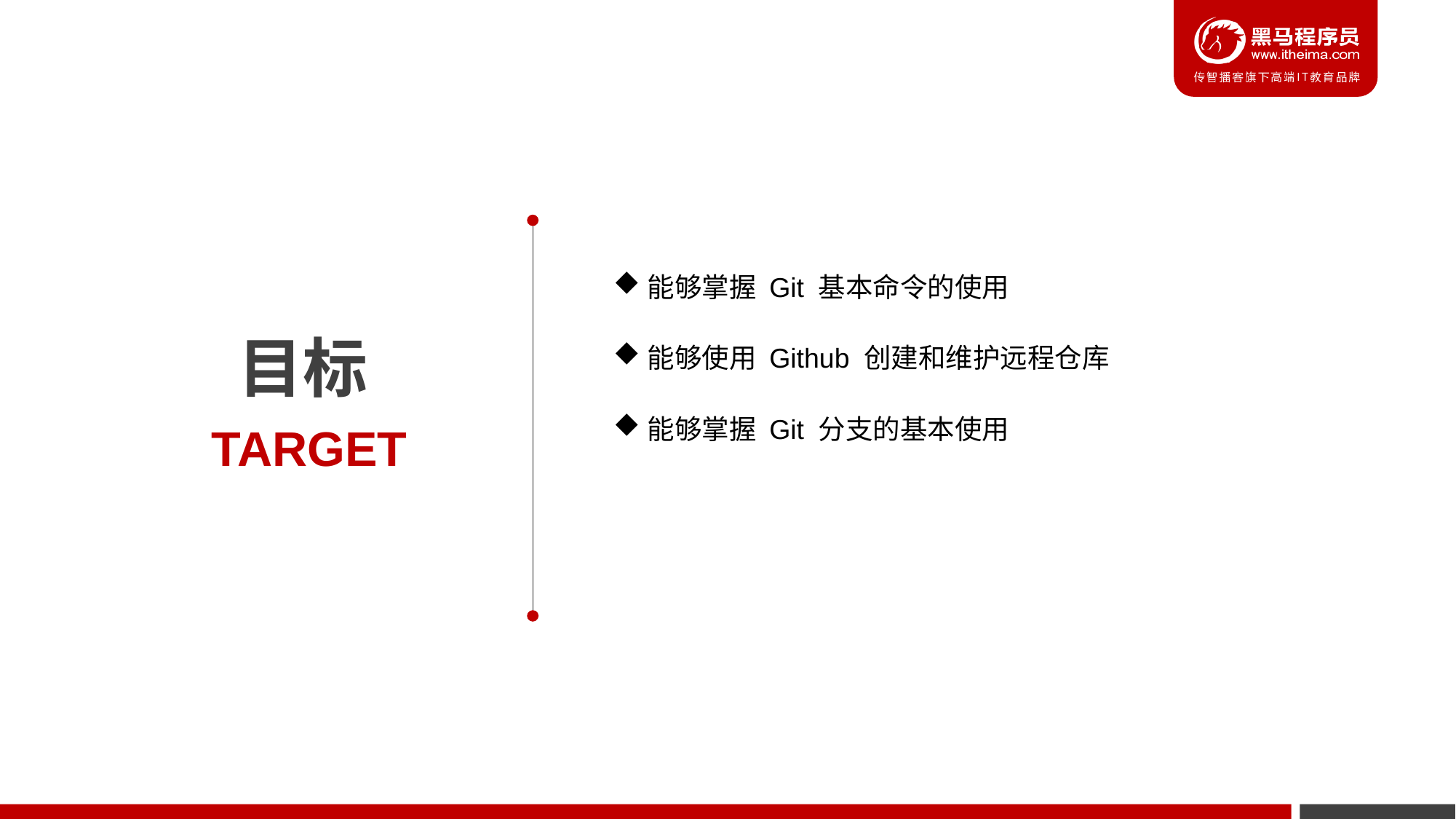

能够掌握 Git 基本命令的使用
能够使用 Github 创建和维护远程仓库
能够掌握 Git 分支的基本使用